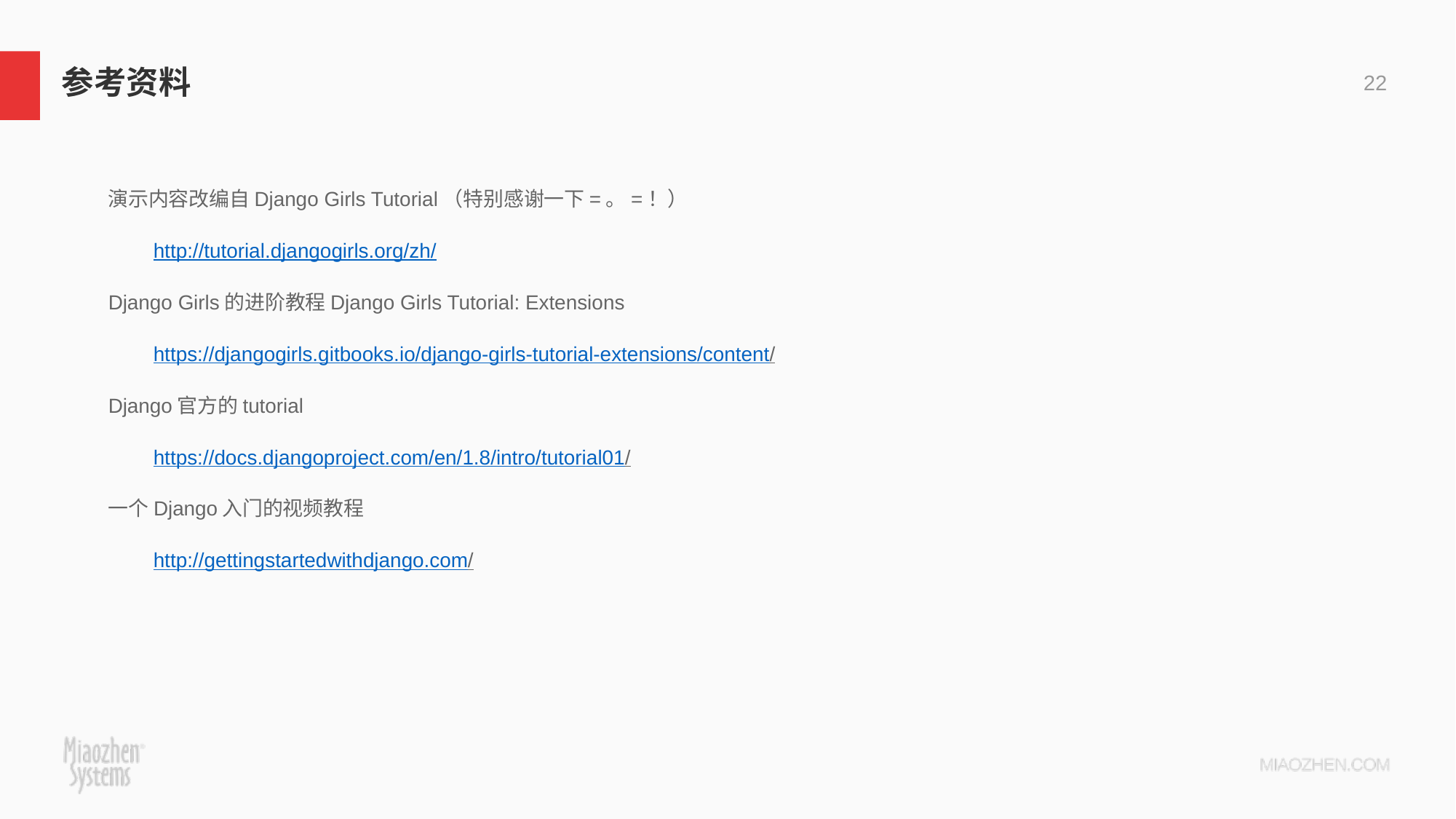

# 参考资料
22
演示内容改编自Django Girls Tutorial（特别感谢一下=。=！）
        http://tutorial.djangogirls.org/zh/
Django Girls的进阶教程Django Girls Tutorial: Extensions
        https://djangogirls.gitbooks.io/django-girls-tutorial-extensions/content/
Django官方的tutorial
        https://docs.djangoproject.com/en/1.8/intro/tutorial01/
一个Django入门的视频教程
        http://gettingstartedwithdjango.com/